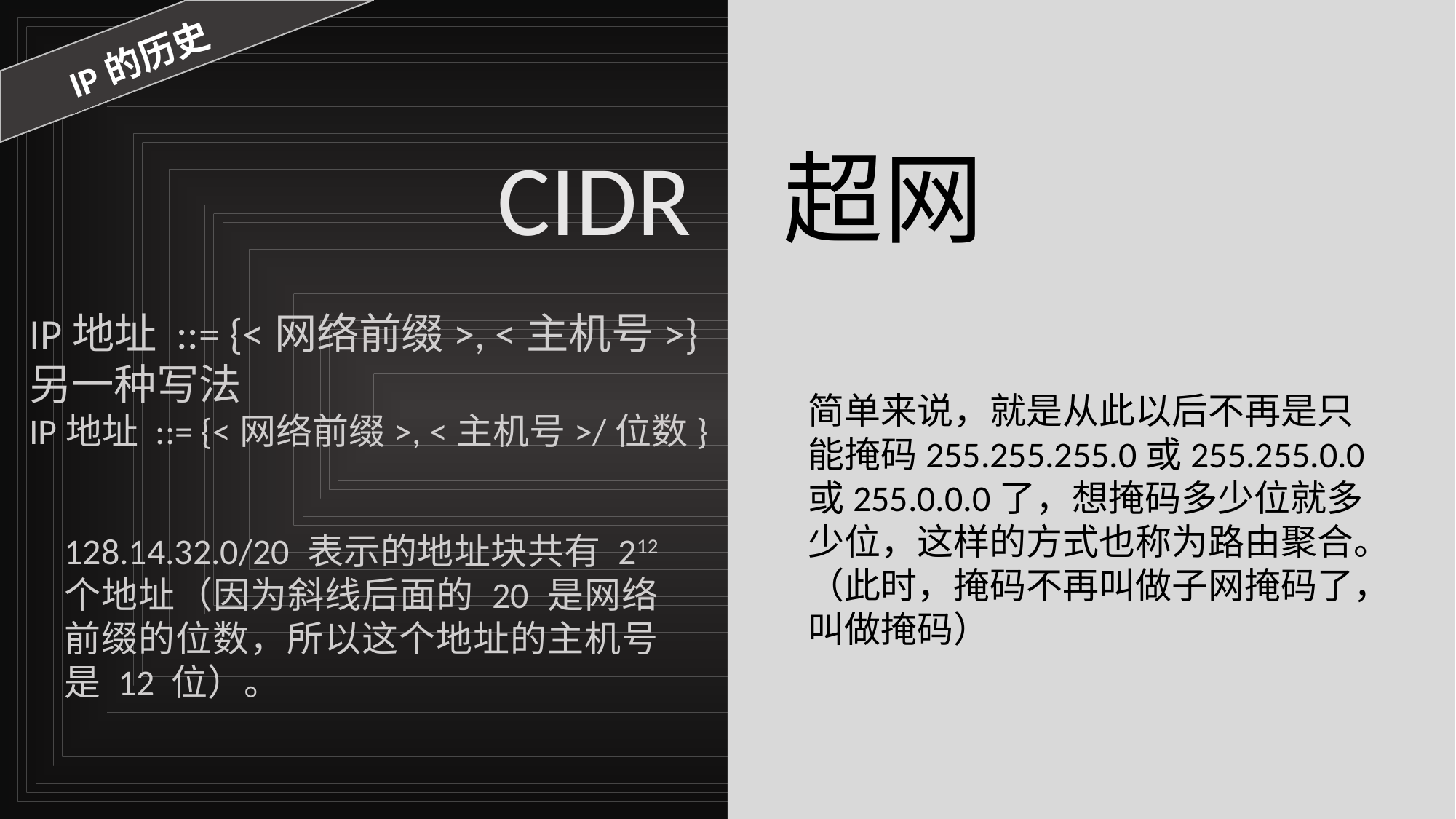

IP的历史

CIDR   超网
IP地址 ::= {<网络前缀>, <主机号>}
另一种写法
IP地址 ::= {<网络前缀>, <主机号>/位数}

简单来说，就是从此以后不再是只能掩码255.255.255.0或255.255.0.0或255.0.0.0了，想掩码多少位就多少位，这样的方式也称为路由聚合。
（此时，掩码不再叫做子网掩码了，叫做掩码）
128.14.32.0/20 表示的地址块共有 212 个地址（因为斜线后面的 20 是网络前缀的位数，所以这个地址的主机号是 12 位）。